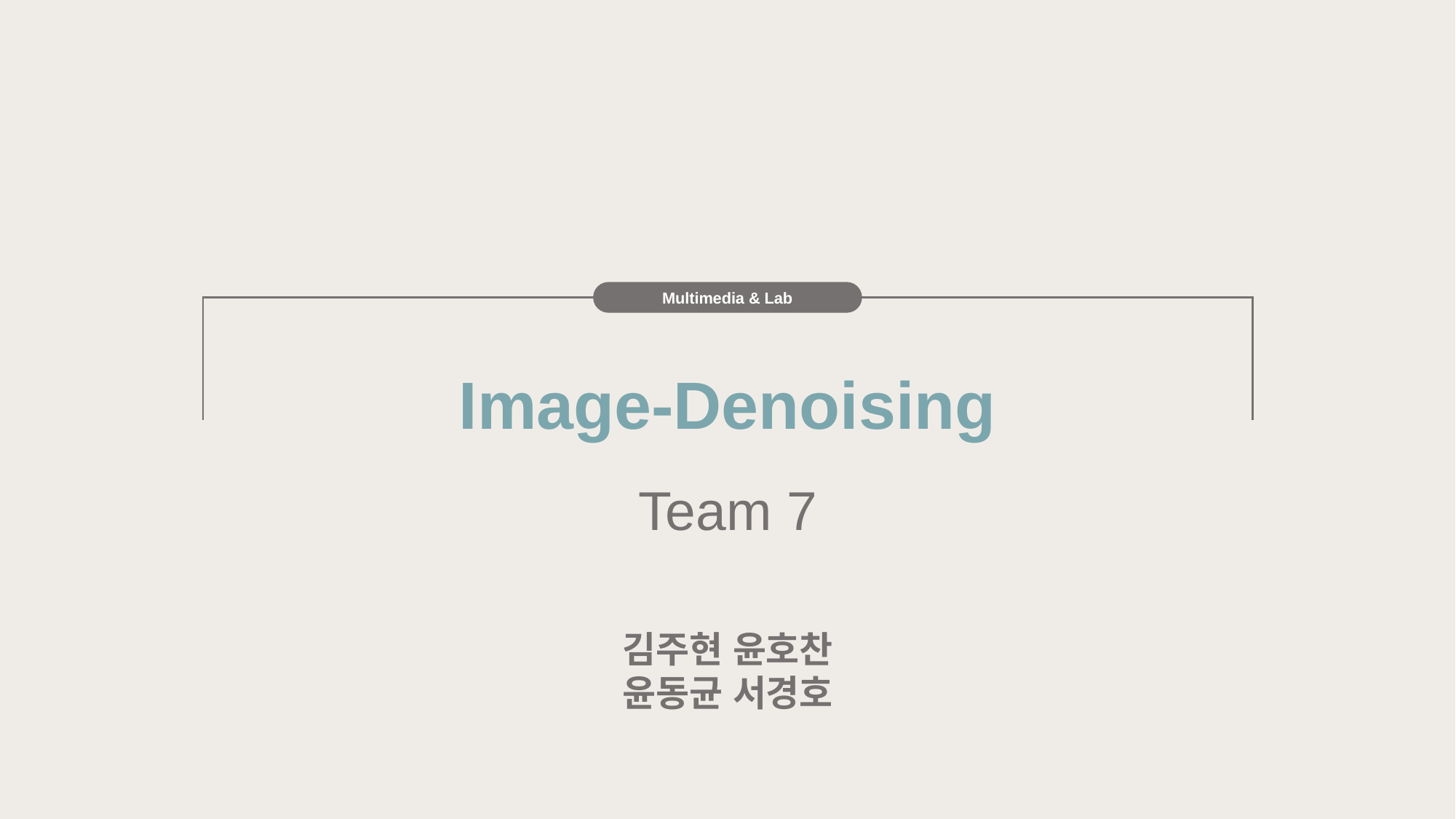

Multimedia & Lab
Image-Denoising
Team 7
김주현 윤호찬
윤동균 서경호